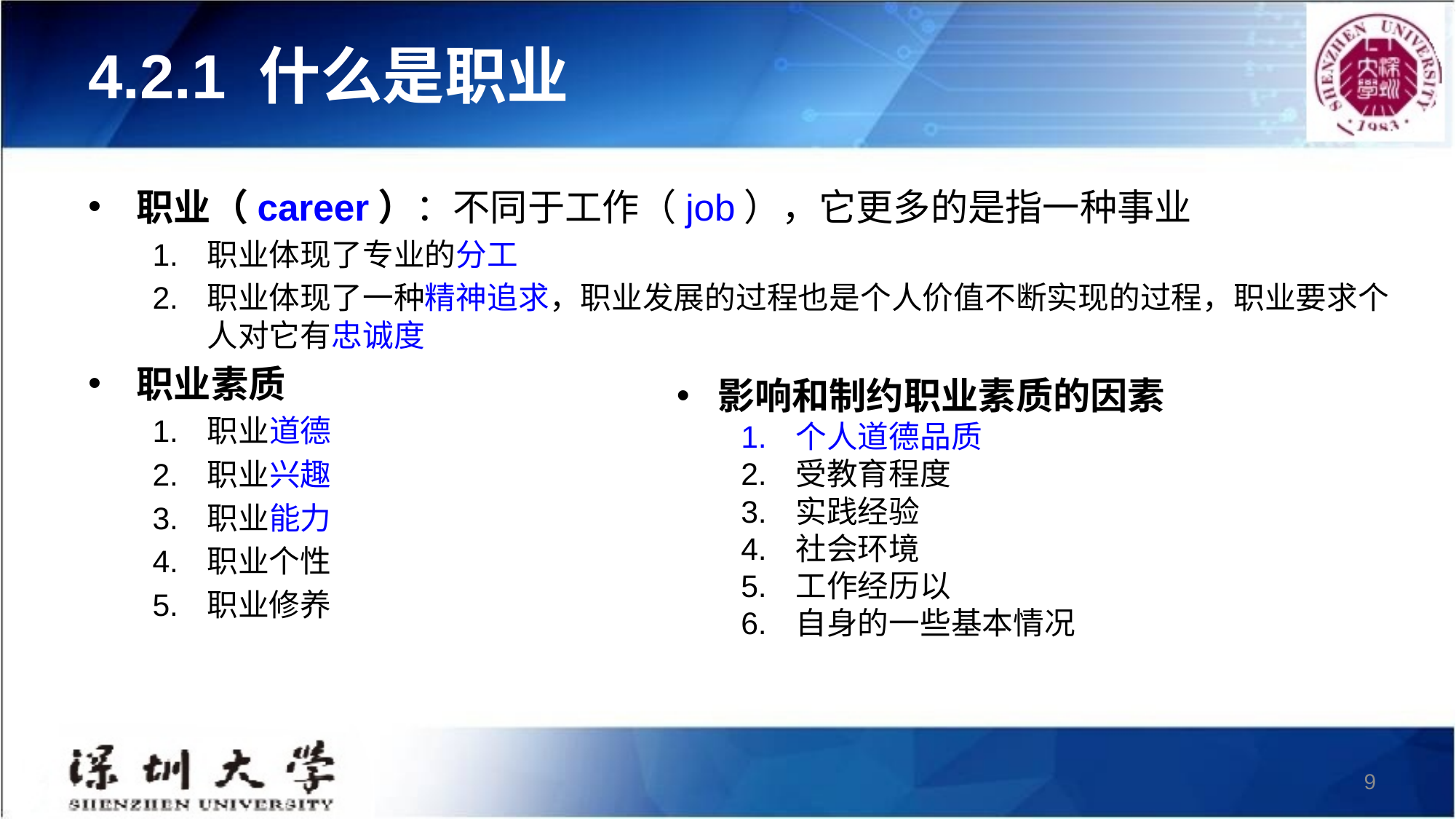

# 4.2.1 什么是职业
职业（career）：不同于工作（job），它更多的是指一种事业
职业体现了专业的分工
职业体现了一种精神追求，职业发展的过程也是个人价值不断实现的过程，职业要求个人对它有忠诚度
职业素质
职业道德
职业兴趣
职业能力
职业个性
职业修养

影响和制约职业素质的因素
个人道德品质
受教育程度
实践经验
社会环境
工作经历以
自身的一些基本情况

9